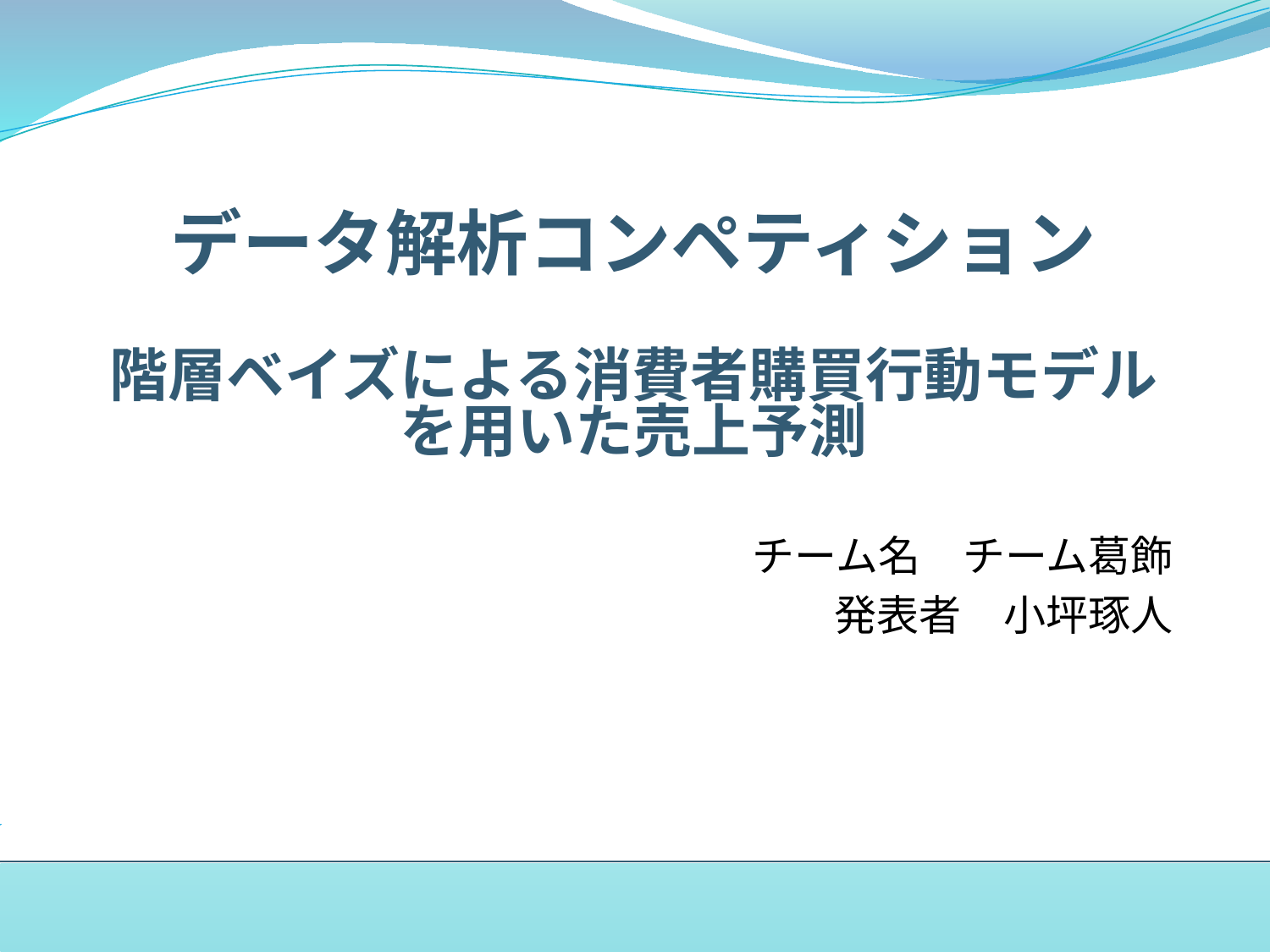

データ解析コンペティション

階層ベイズによる消費者購買行動モデル
を用いた売上予測
チーム名　チーム葛飾
発表者　小坪琢人